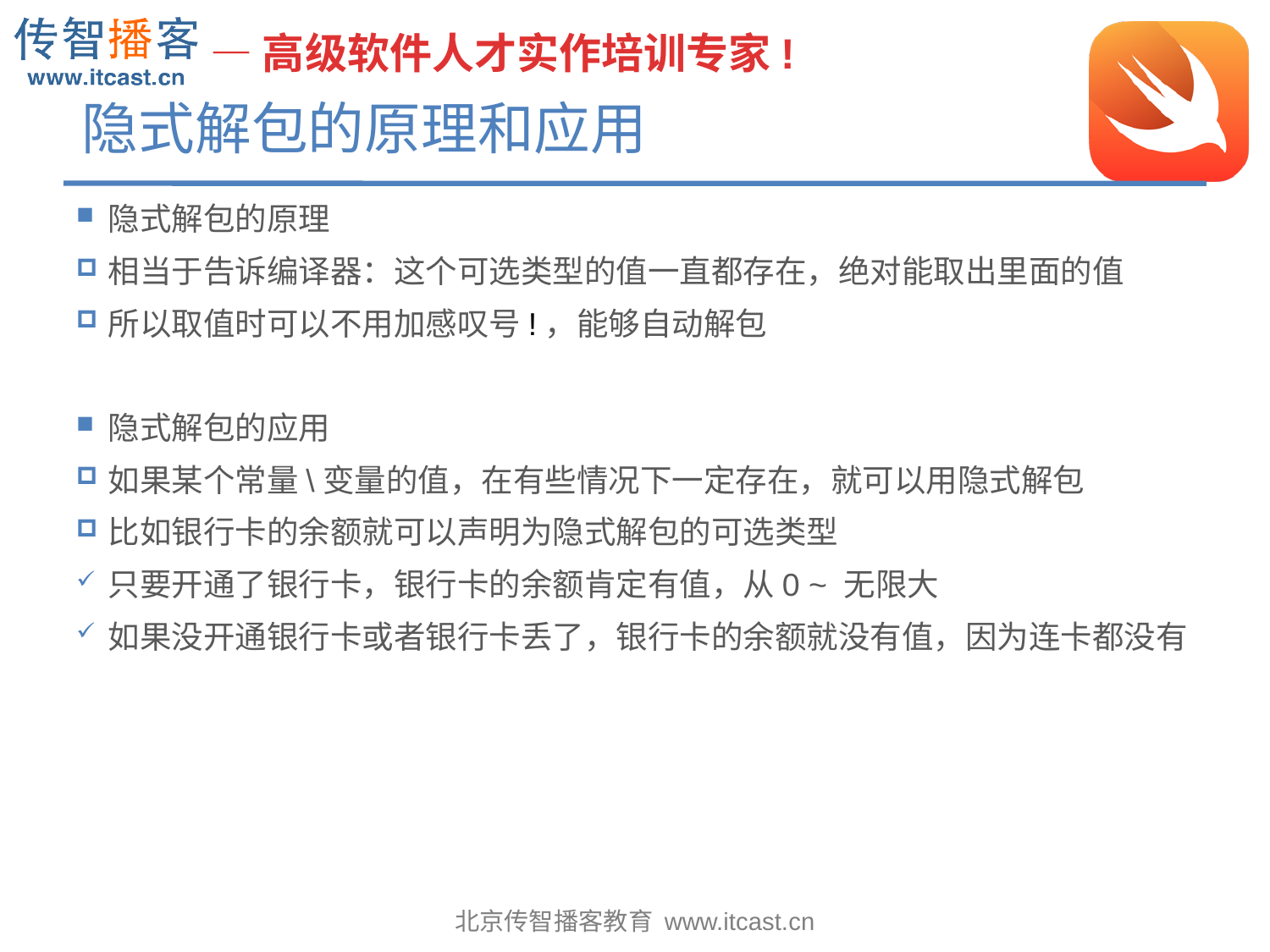

# 隐式解包的原理和应用
隐式解包的原理
相当于告诉编译器：这个可选类型的值一直都存在，绝对能取出里面的值
所以取值时可以不用加感叹号!，能够自动解包

隐式解包的应用
如果某个常量\变量的值，在有些情况下一定存在，就可以用隐式解包
比如银行卡的余额就可以声明为隐式解包的可选类型
只要开通了银行卡，银行卡的余额肯定有值，从0 ~ 无限大
如果没开通银行卡或者银行卡丢了，银行卡的余额就没有值，因为连卡都没有